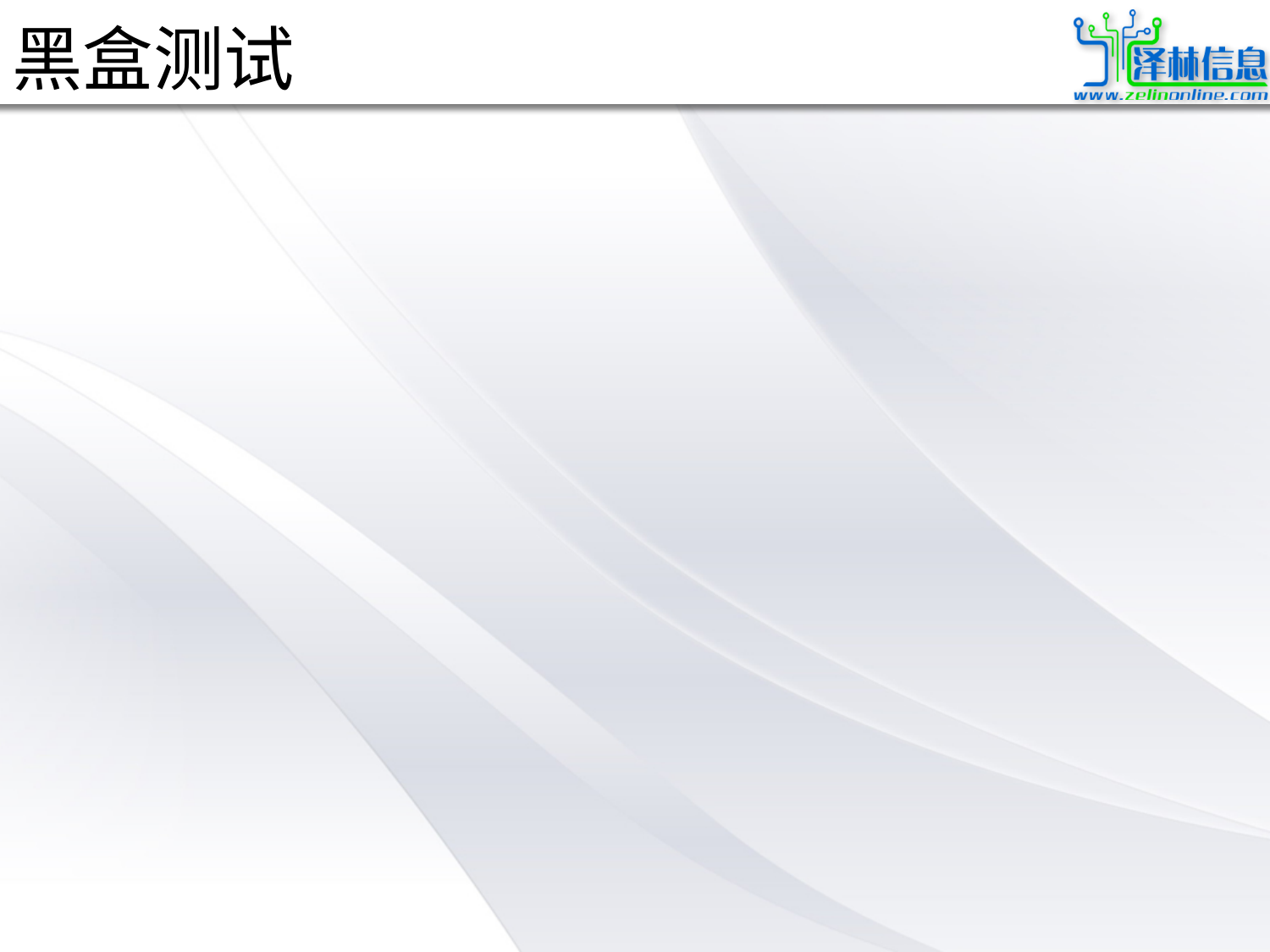

# 黑盒测试
  用黑盒测试发现程序中的错误，必须在所有可能的输入条件和输出条件中确定测试数据，来检查程序是否都能产生正确的输出。但这是不可能的，因为穷举测试数量太大，无法完成。